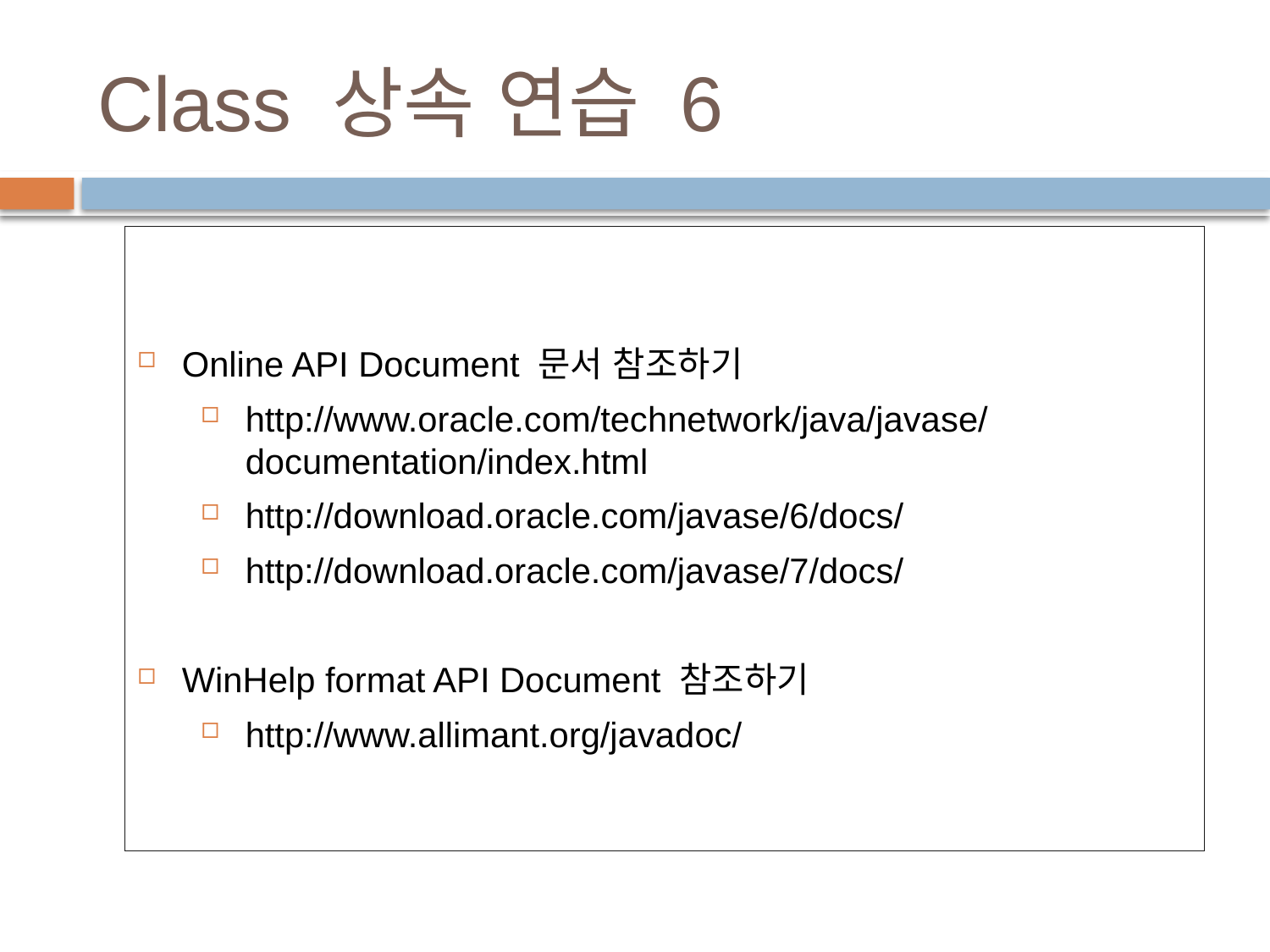

# Class 상속 연습 6

Online API Document 문서 참조하기
http://www.oracle.com/technetwork/java/javase/documentation/index.html
http://download.oracle.com/javase/6/docs/
http://download.oracle.com/javase/7/docs/

WinHelp format API Document 참조하기
http://www.allimant.org/javadoc/